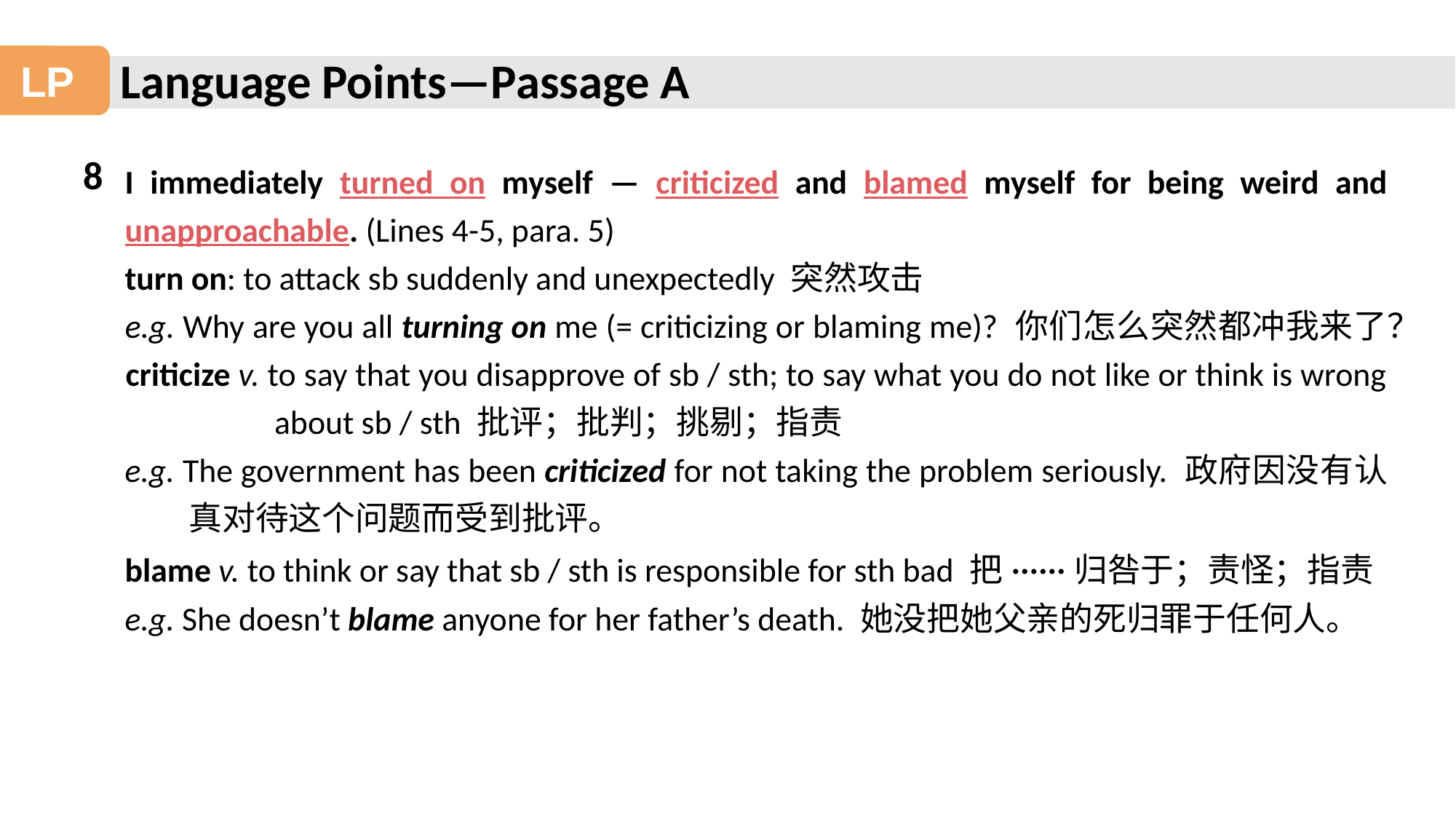

Language Points—Passage A
LP

8
I immediately turned on myself — criticized and blamed myself for being weird and unapproachable. (Lines 4-5, para. 5)
turn on: to attack sb suddenly and unexpectedly 突然攻击
e.g. Why are you all turning on me (= criticizing or blaming me)? 你们怎么突然都冲我来了？
criticize v. to say that you disapprove of sb / sth; to say what you do not like or think is wrong about sb / sth 批评；批判；挑剔；指责
e.g. The government has been criticized for not taking the problem seriously. 政府因没有认真对待这个问题而受到批评。
blame v. to think or say that sb / sth is responsible for sth bad 把······归咎于；责怪；指责
e.g. She doesn’t blame anyone for her father’s death. 她没把她父亲的死归罪于任何人。